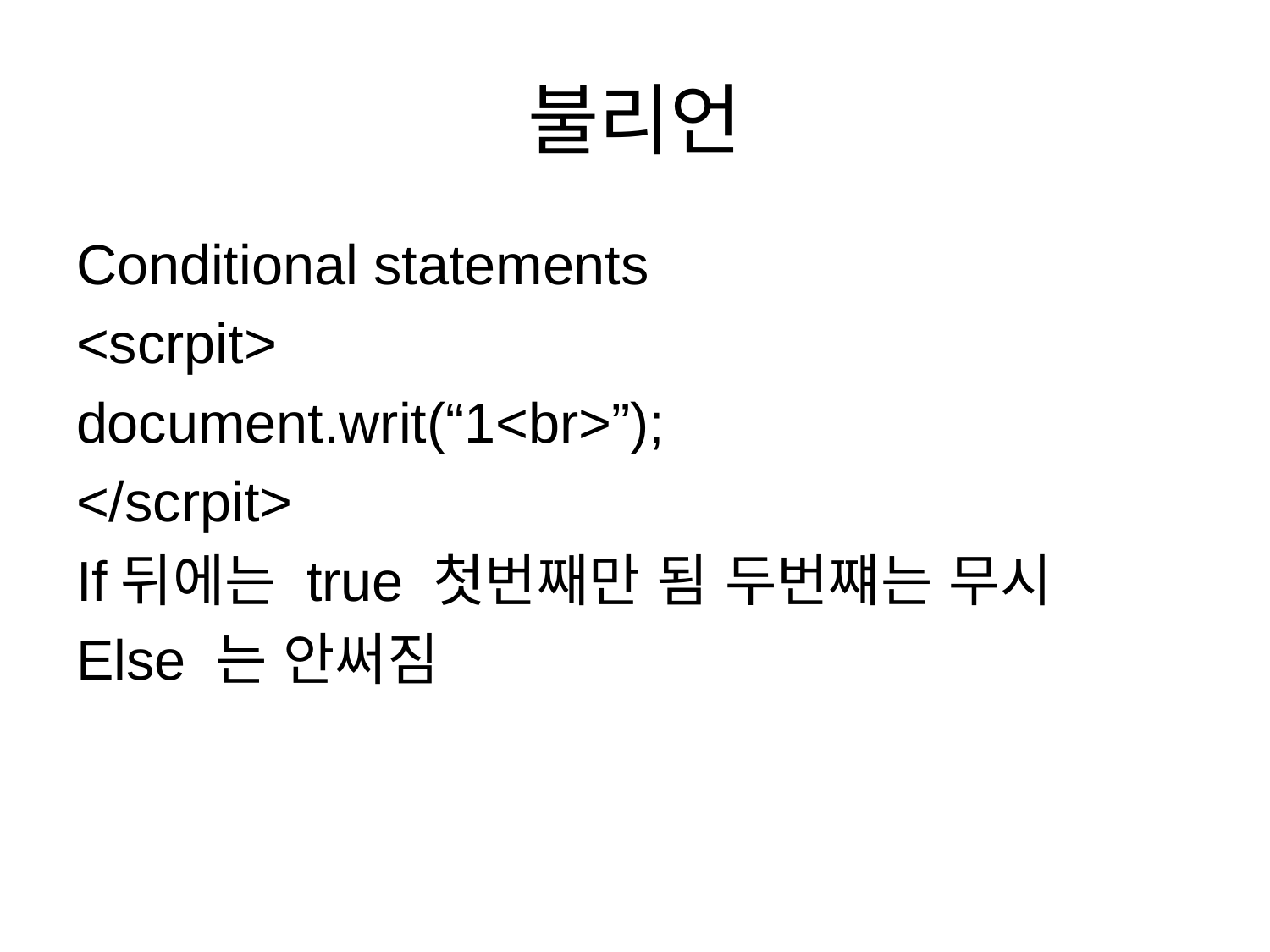

# 불리언
Conditional statements
<scrpit>
document.writ(“1<br>”);
</scrpit>
If뒤에는 true 첫번째만 됨 두번쨰는 무시
Else 는 안써짐